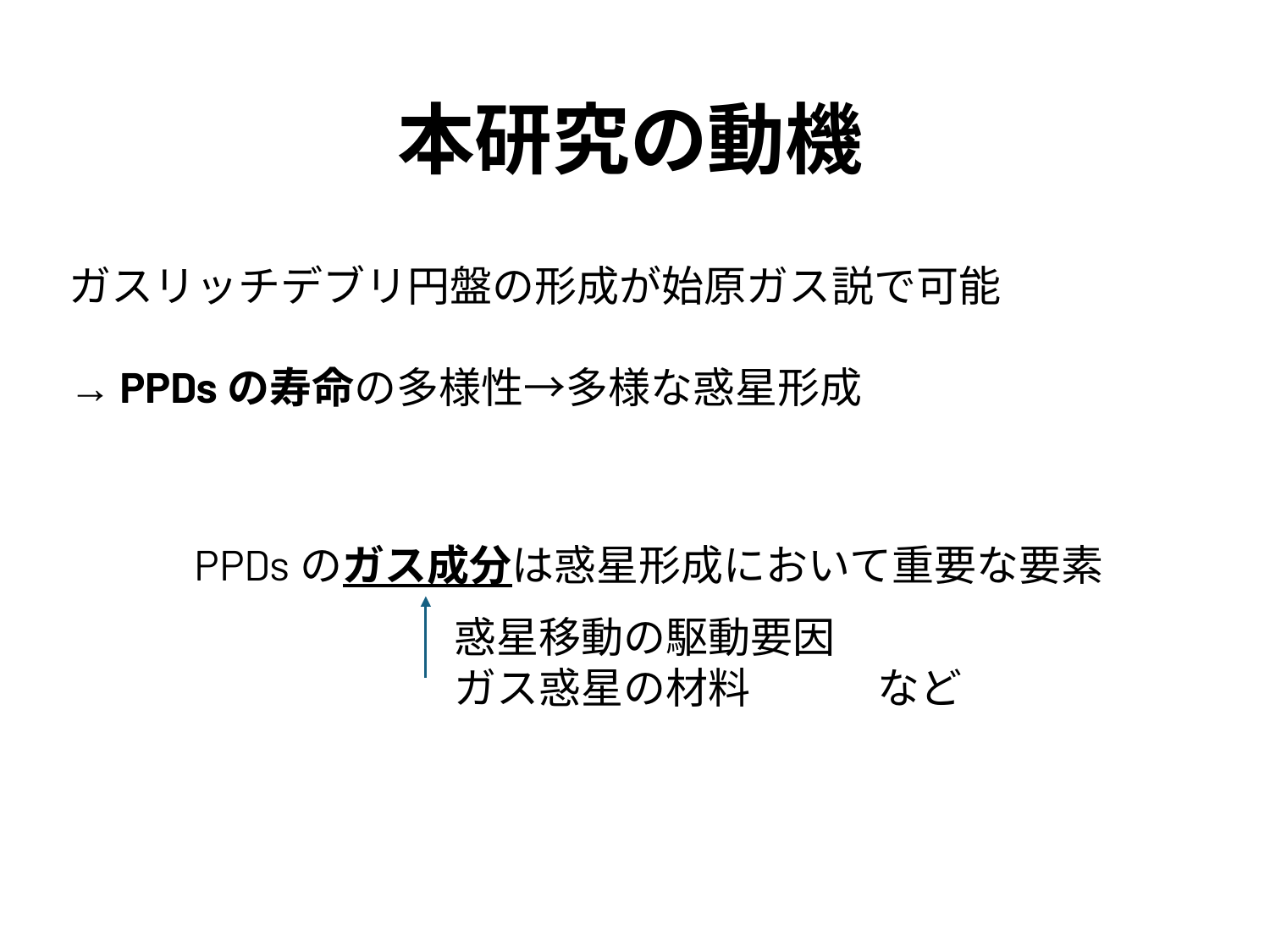

# 本研究の動機
ガスリッチデブリ円盤の形成が始原ガス説で可能

→ PPDsの寿命の多様性→多様な惑星形成
PPDsのガス成分は惑星形成において重要な要素
惑星移動の駆動要因
ガス惑星の材料　　　など